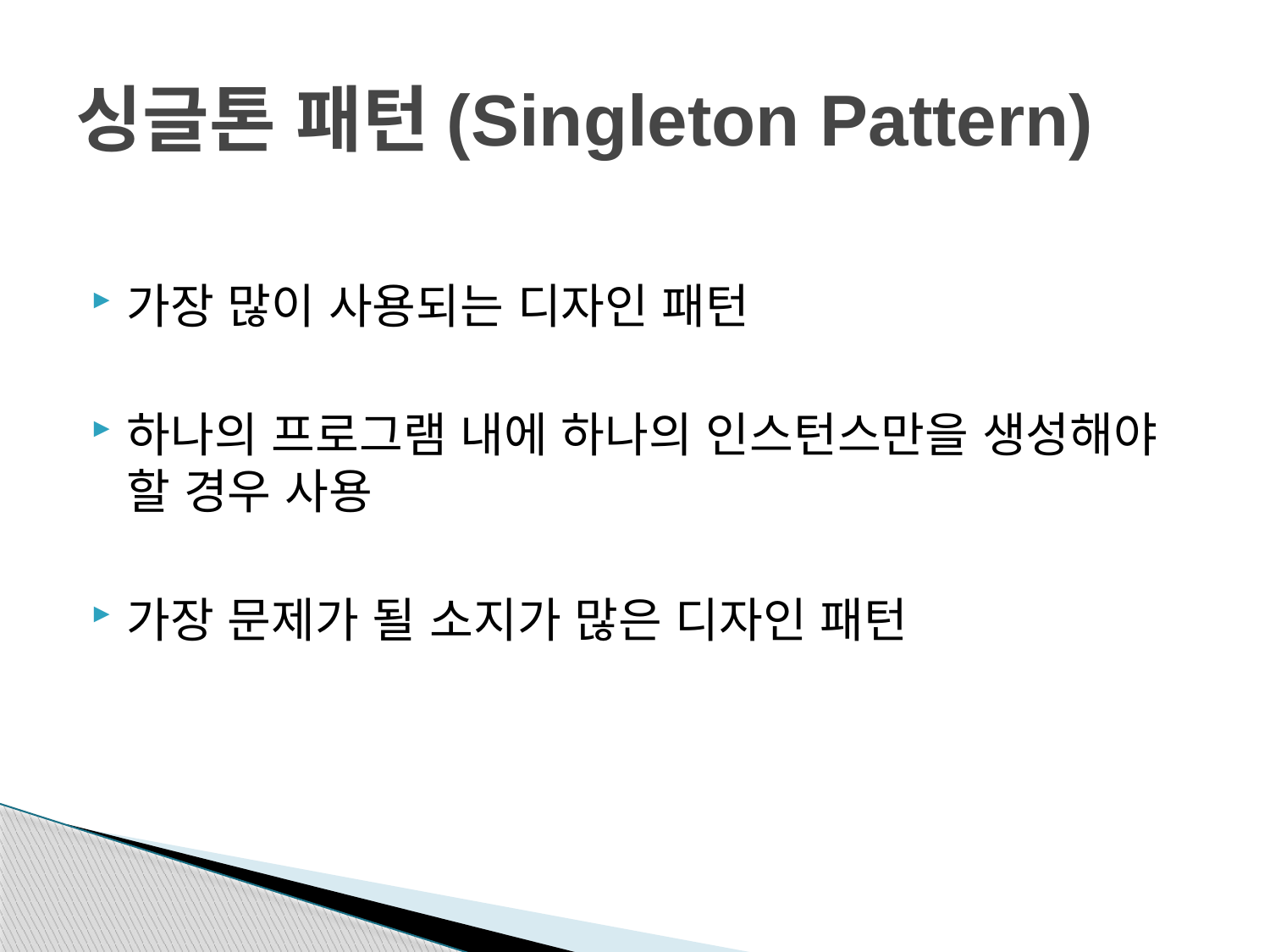

# 싱글톤 패턴(Singleton Pattern)

가장 많이 사용되는 디자인 패턴

하나의 프로그램 내에 하나의 인스턴스만을 생성해야 할 경우 사용

가장 문제가 될 소지가 많은 디자인 패턴